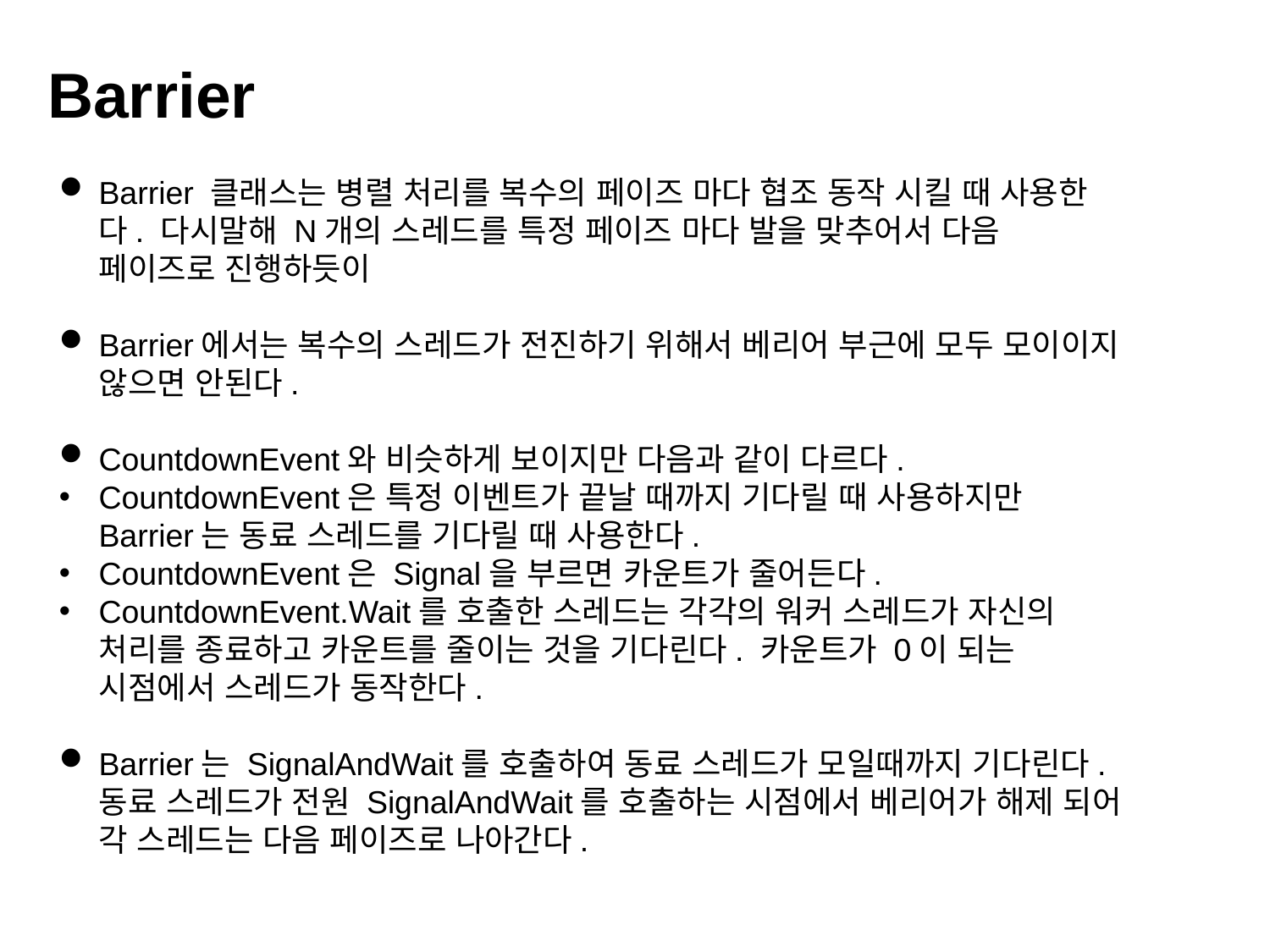

Barrier
Barrier 클래스는 병렬 처리를 복수의 페이즈 마다 협조 동작 시킬 때 사용한다. 다시말해 N개의 스레드를 특정 페이즈 마다 발을 맞추어서 다음 페이즈로 진행하듯이

Barrier에서는 복수의 스레드가 전진하기 위해서 베리어 부근에 모두 모이이지 않으면 안된다.

CountdownEvent와 비슷하게 보이지만 다음과 같이 다르다.
CountdownEvent은 특정 이벤트가 끝날 때까지 기다릴 때 사용하지만 Barrier는 동료 스레드를 기다릴 때 사용한다.
CountdownEvent은 Signal을 부르면 카운트가 줄어든다.
CountdownEvent.Wait를 호출한 스레드는 각각의 워커 스레드가 자신의 처리를 종료하고 카운트를 줄이는 것을 기다린다. 카운트가 0이 되는 시점에서 스레드가 동작한다.

Barrier는 SignalAndWait를 호출하여 동료 스레드가 모일때까지 기다린다. 동료 스레드가 전원 SignalAndWait를 호출하는 시점에서 베리어가 해제 되어 각 스레드는 다음 페이즈로 나아간다.